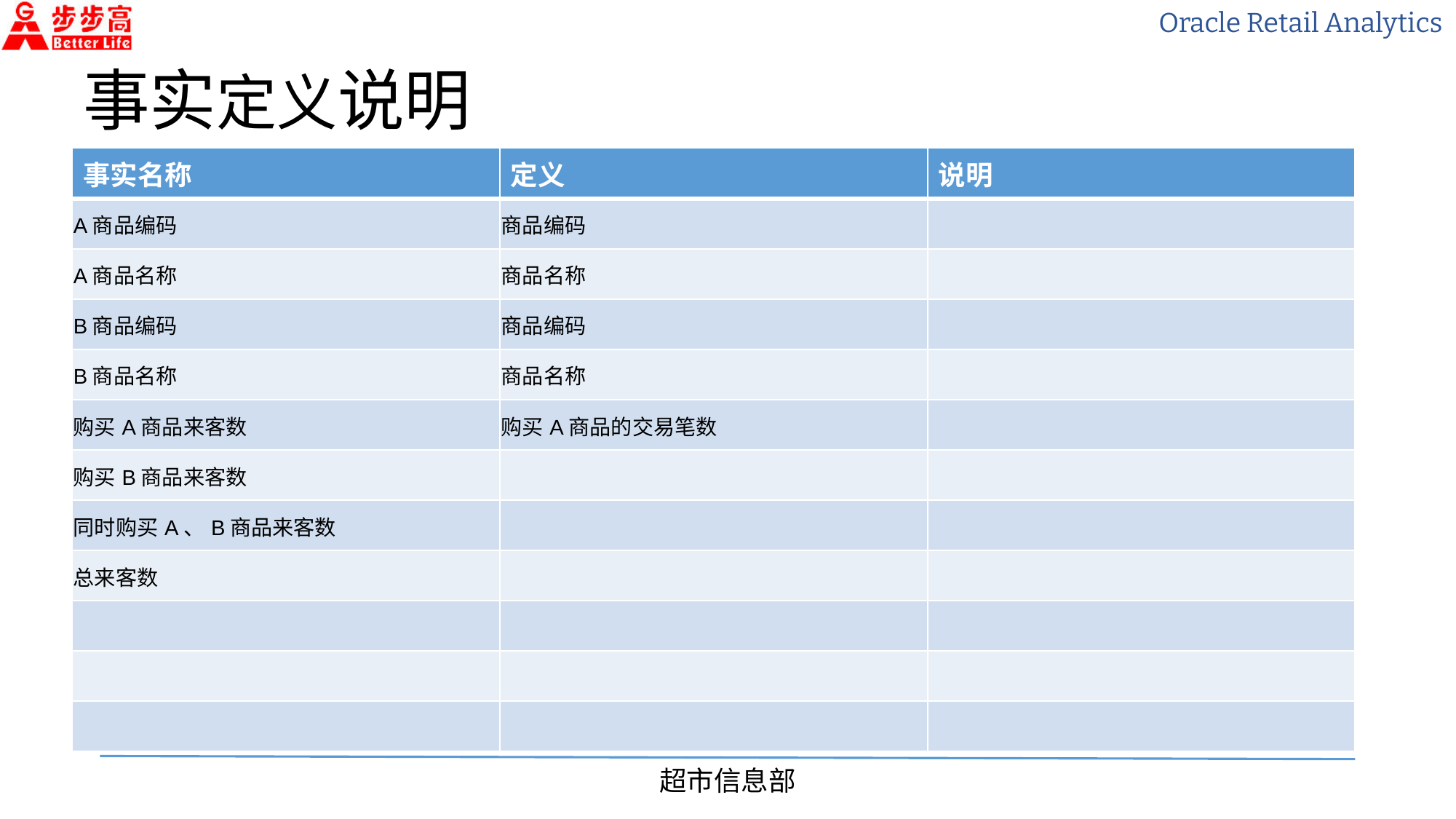

# 事实定义说明
| 事实名称 | 定义 | 说明 |
| --- | --- | --- |
| A商品编码 | 商品编码 |  |
| A商品名称 | 商品名称 |  |
| B商品编码 | 商品编码 |  |
| B商品名称 | 商品名称 |  |
| 购买A商品来客数 | 购买A商品的交易笔数 |  |
| 购买B商品来客数 |  |  |
| 同时购买A、B商品来客数 |  |  |
| 总来客数 |  |  |
|  |  |  |
|  |  |  |
|  |  |  |